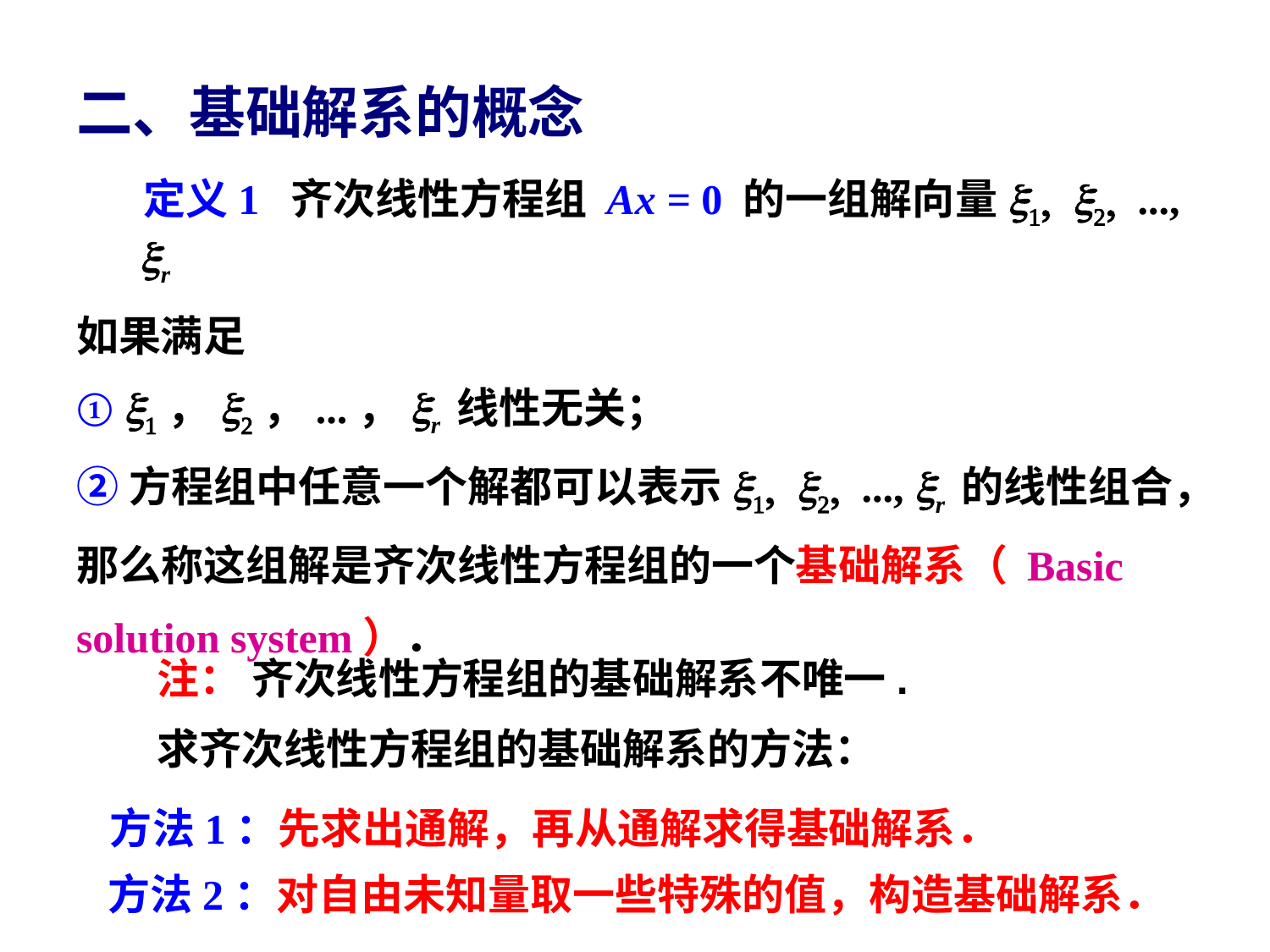

# 二、基础解系的概念
      定义1  齐次线性方程组 Ax = 0 的一组解向量ξ1, ξ2, ..., ξr
如果满足
① ξ1，ξ2，...，ξr 线性无关；
②方程组中任意一个解都可以表示ξ1, ξ2, ..., ξr 的线性组合，
那么称这组解是齐次线性方程组的一个基础解系（ Basic
solution system）．
注： 齐次线性方程组的基础解系不唯一.
求齐次线性方程组的基础解系的方法：
方法1：先求出通解，再从通解求得基础解系．
方法2：对自由未知量取一些特殊的值，构造基础解系．